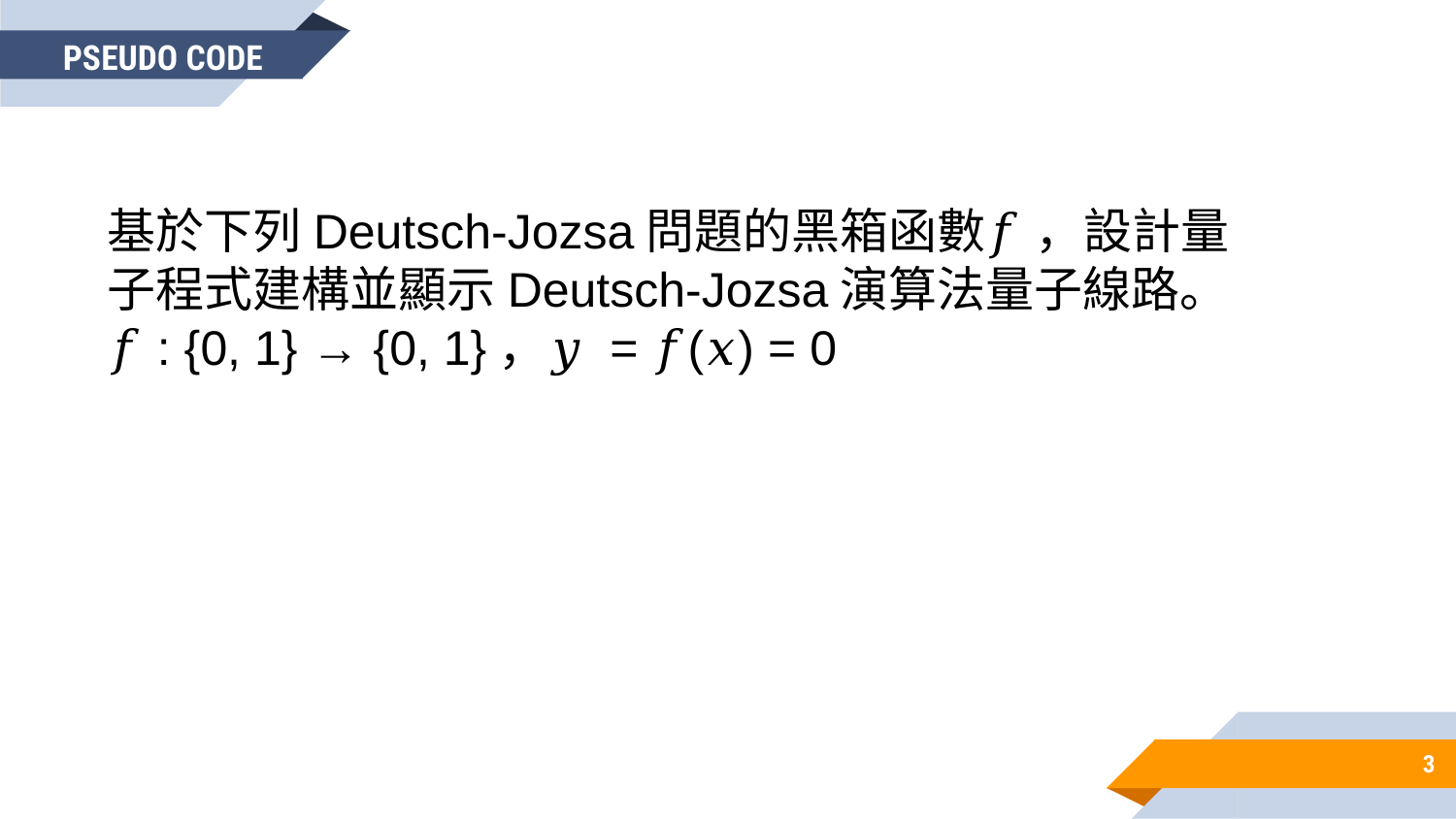

PSEUDO CODE
基於下列Deutsch-Jozsa問題的黑箱函數𝑓 ，設計量子程式建構並顯示Deutsch-Jozsa演算法量子線路。
𝑓 : {0, 1} → {0, 1}，𝑦 = 𝑓(𝑥) = 0
3